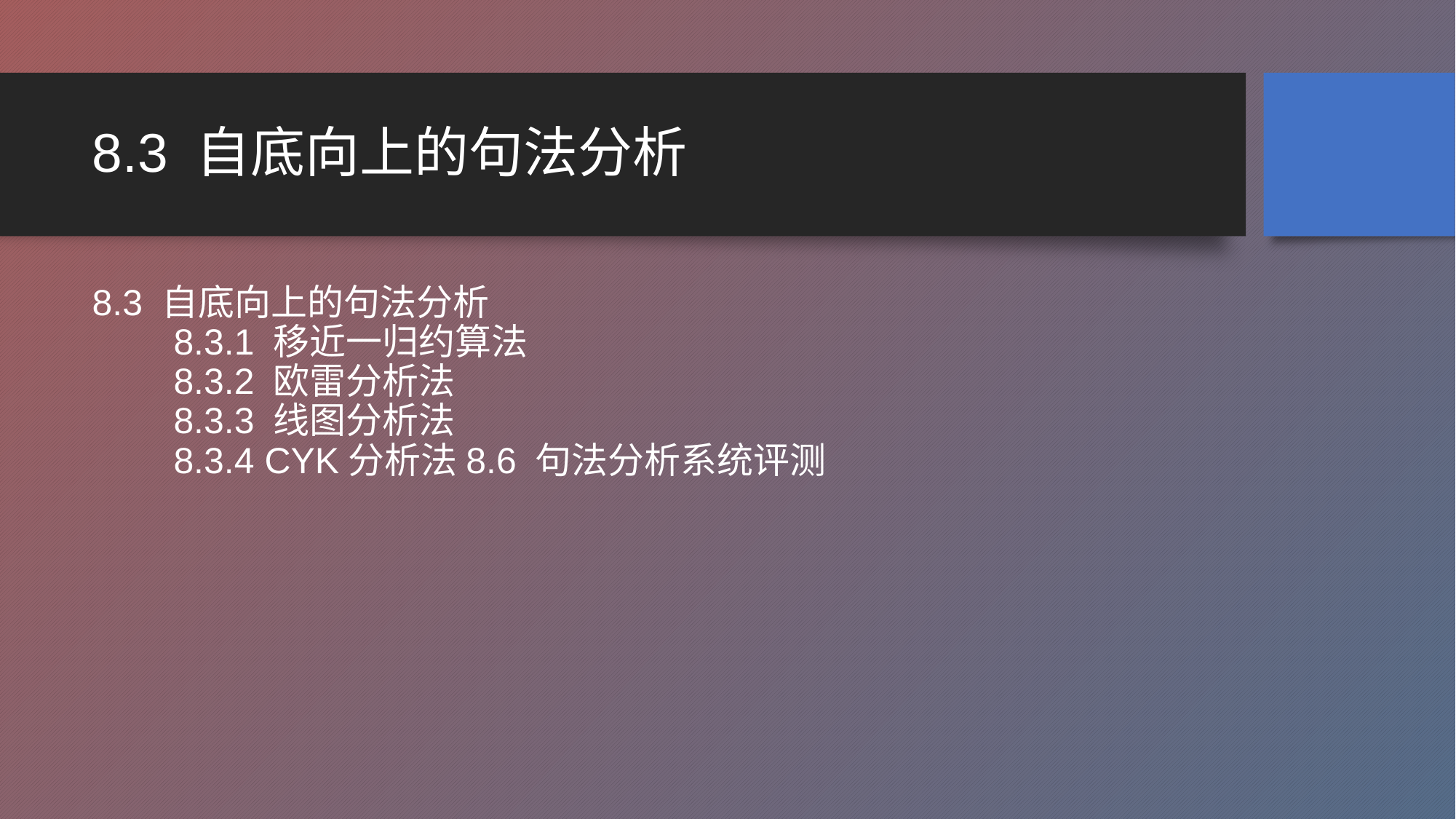

# 8.3 自底向上的句法分析
8.3 自底向上的句法分析
　　8.3.1 移近一归约算法
　　8.3.2 欧雷分析法
　　8.3.3 线图分析法
　　8.3.4 CYK分析法8.6 句法分析系统评测